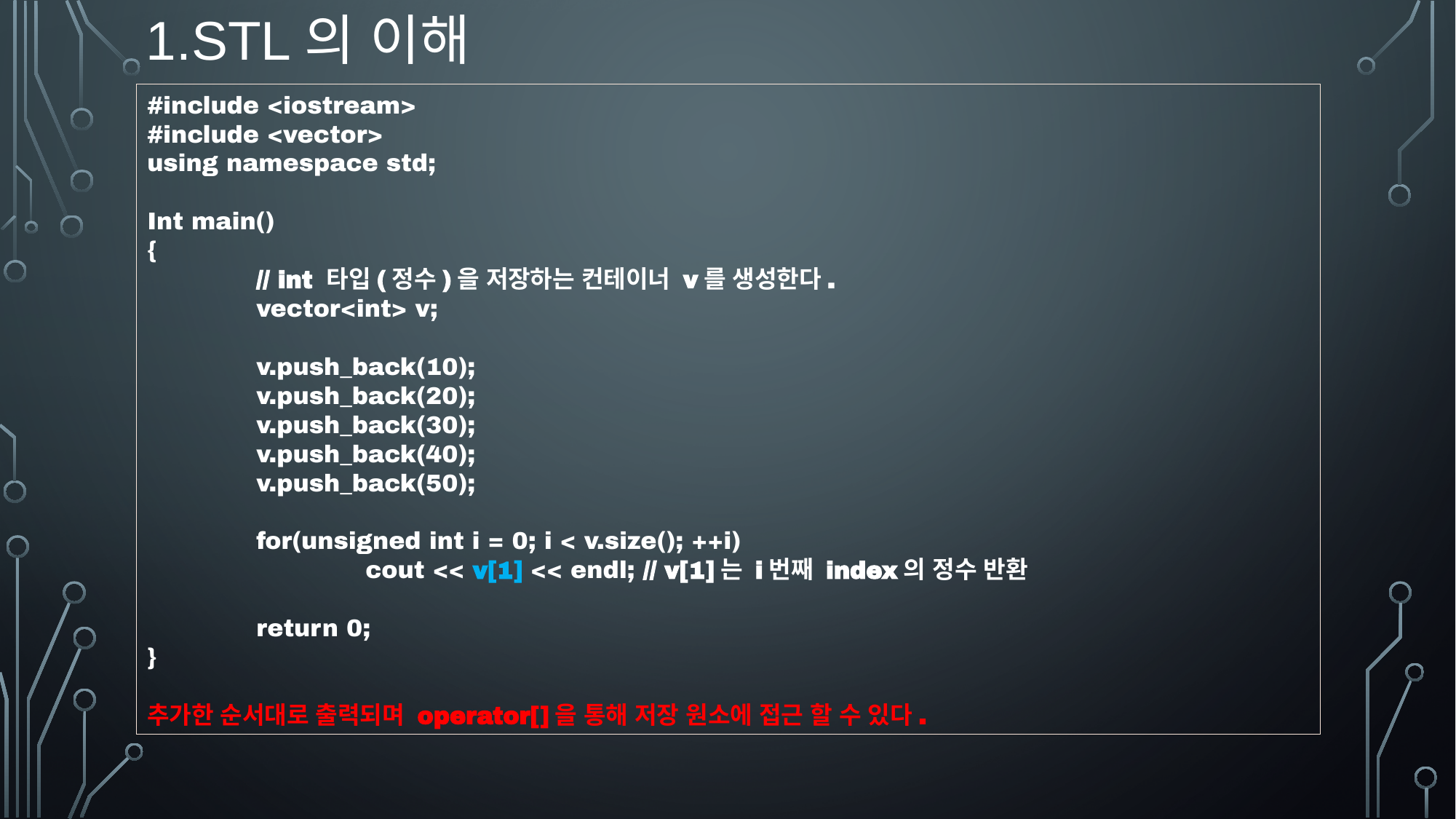

# 1.Stl의 이해
#include <iostream>
#include <vector>
using namespace std;

Int main()
{
	// int 타입(정수)을 저장하는 컨테이너 v를 생성한다.
	vector<int> v;

	v.push_back(10);
	v.push_back(20);
	v.push_back(30);
	v.push_back(40);
	v.push_back(50);

	for(unsigned int i = 0; i < v.size(); ++i)
		cout << v[1] << endl; // v[1]는 i번째 index의 정수 반환

	return 0;
}

추가한 순서대로 출력되며 operator[]을 통해 저장 원소에 접근 할 수 있다.